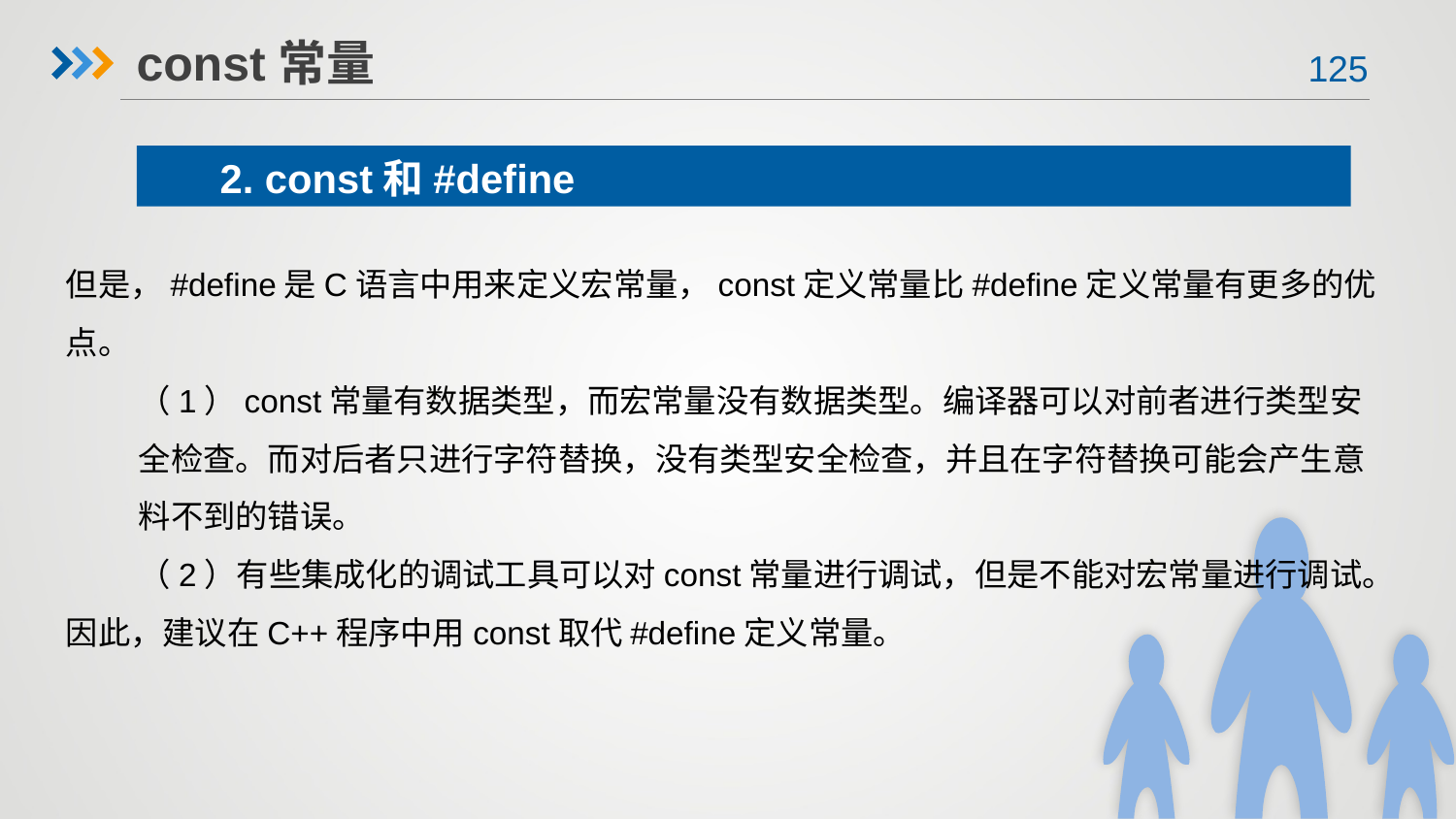

const常量

2. const和#define
但是，#define是C语言中用来定义宏常量，const定义常量比#define定义常量有更多的优点。
（1）const常量有数据类型，而宏常量没有数据类型。编译器可以对前者进行类型安全检查。而对后者只进行字符替换，没有类型安全检查，并且在字符替换可能会产生意料不到的错误。
（2）有些集成化的调试工具可以对const常量进行调试，但是不能对宏常量进行调试。
因此，建议在C++程序中用const取代#define定义常量。